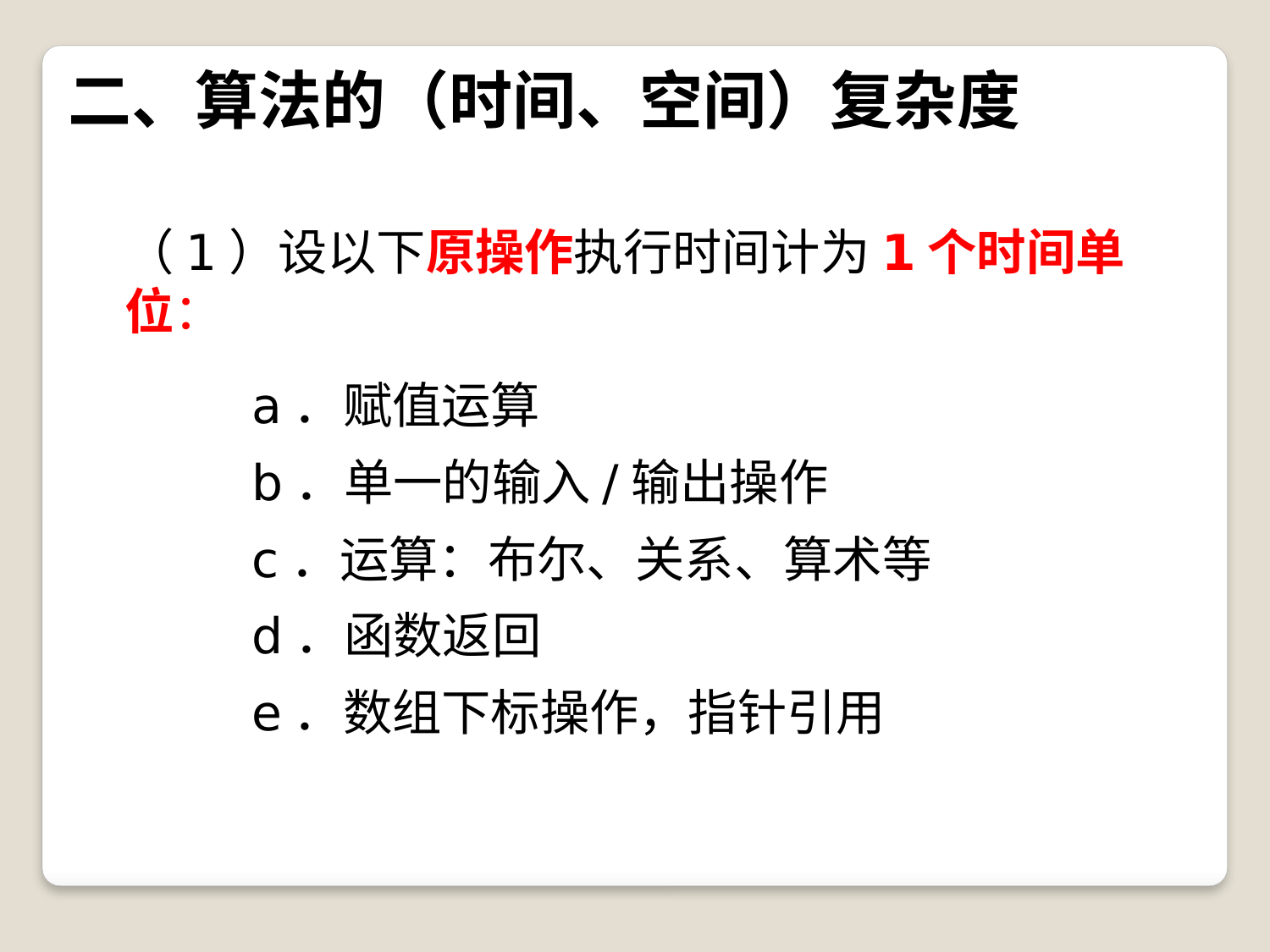

# 二、算法的（时间、空间）复杂度
（1）设以下原操作执行时间计为1个时间单位：
	a．赋值运算
	b．单一的输入/输出操作
	c．运算：布尔、关系、算术等
	d．函数返回
	e．数组下标操作，指针引用